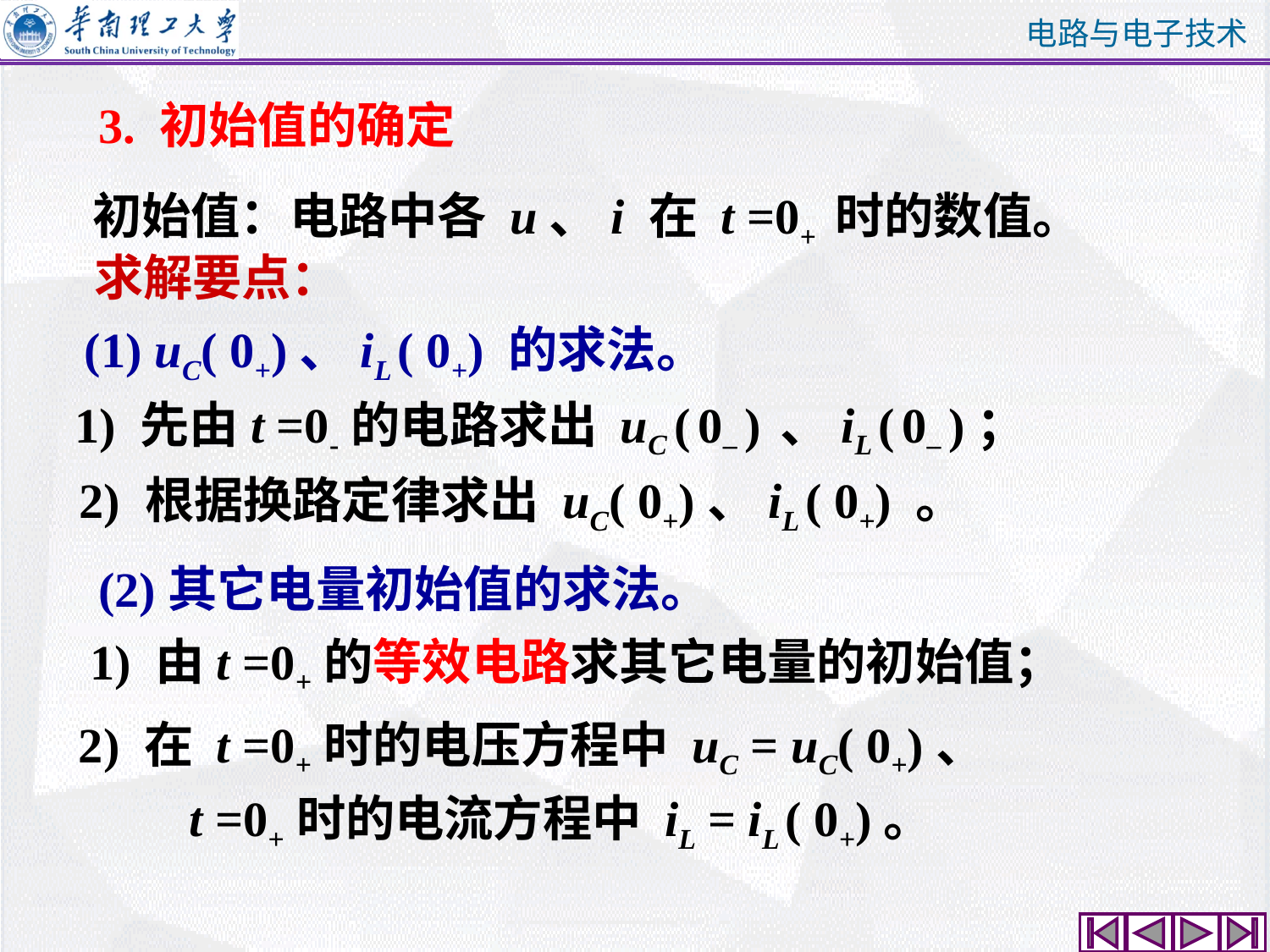

3. 初始值的确定
初始值：电路中各 u、i 在 t =0+ 时的数值。
求解要点：
(1) uC( 0+)、iL ( 0+) 的求法。
1) 先由t =0-的电路求出 uC ( 0– ) 、iL ( 0– )；
2) 根据换路定律求出 uC( 0+)、iL ( 0+) 。
(2)其它电量初始值的求法。
1) 由t =0+的等效电路求其它电量的初始值；
2) 在 t =0+时的电压方程中 uC = uC( 0+)、
         t =0+时的电流方程中 iL = iL ( 0+)。